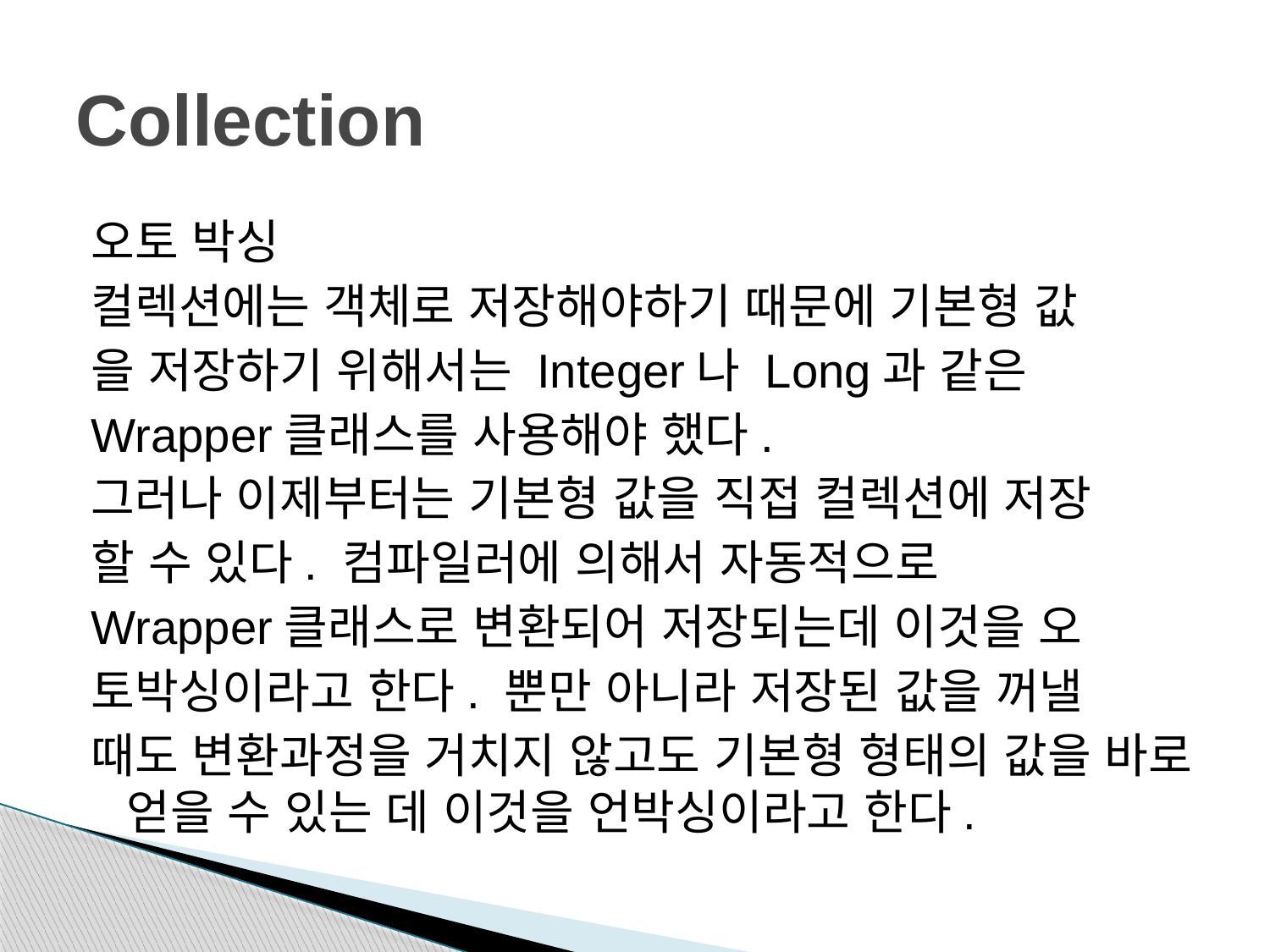

# Collection
오토 박싱
컬렉션에는 객체로 저장해야하기 때문에 기본형 값
을 저장하기 위해서는 Integer나 Long과 같은
Wrapper클래스를 사용해야 했다.
그러나 이제부터는 기본형 값을 직접 컬렉션에 저장
할 수 있다. 컴파일러에 의해서 자동적으로
Wrapper클래스로 변환되어 저장되는데 이것을 오
토박싱이라고 한다. 뿐만 아니라 저장된 값을 꺼낼
때도 변환과정을 거치지 않고도 기본형 형태의 값을 바로 얻을 수 있는 데 이것을 언박싱이라고 한다.